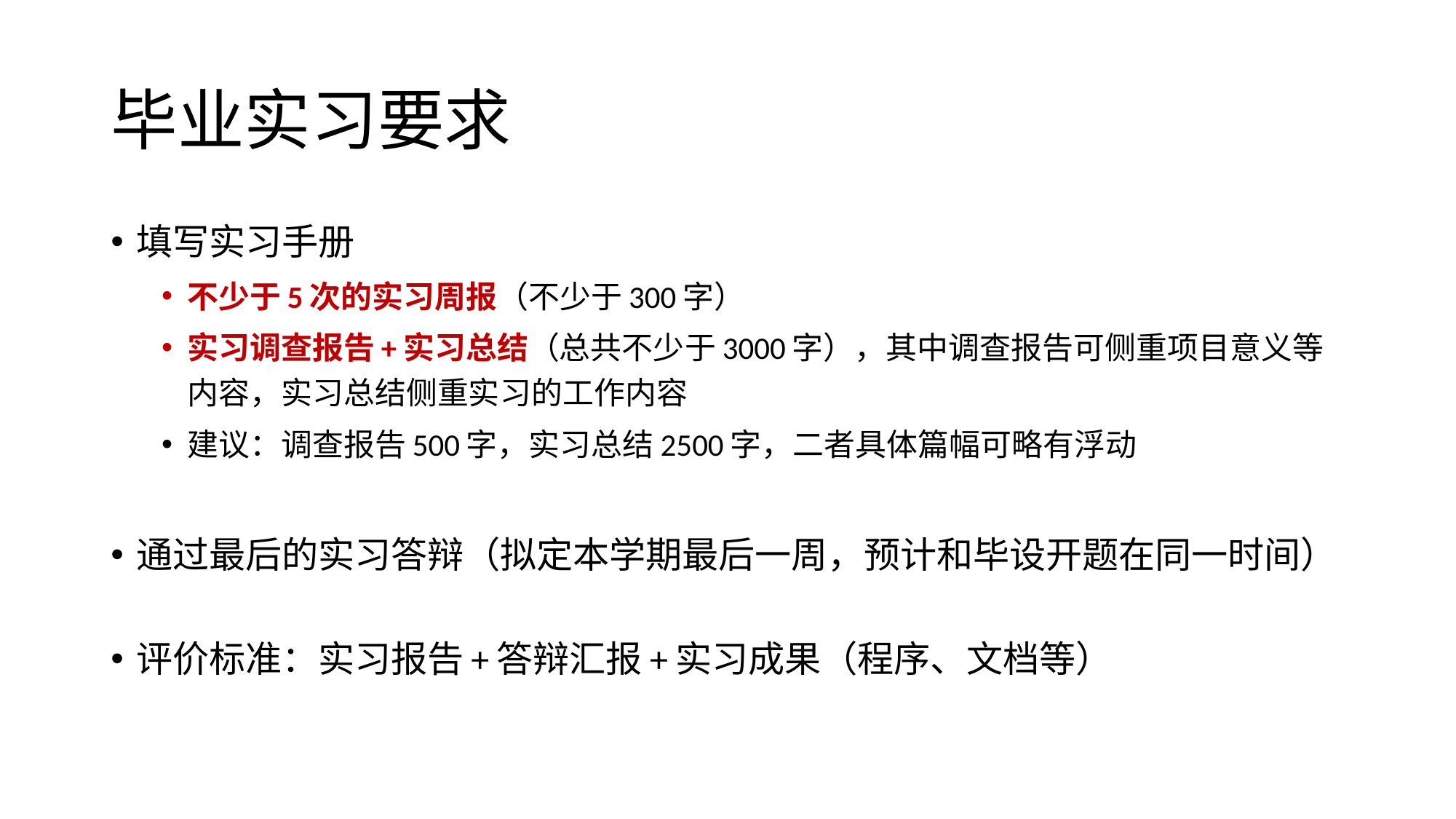

# 毕业实习要求
填写实习手册
不少于5次的实习周报（不少于300字）
实习调查报告+实习总结（总共不少于3000字），其中调查报告可侧重项目意义等内容，实习总结侧重实习的工作内容
建议：调查报告500字，实习总结2500字，二者具体篇幅可略有浮动

通过最后的实习答辩（拟定本学期最后一周，预计和毕设开题在同一时间）

评价标准：实习报告+答辩汇报+实习成果（程序、文档等）